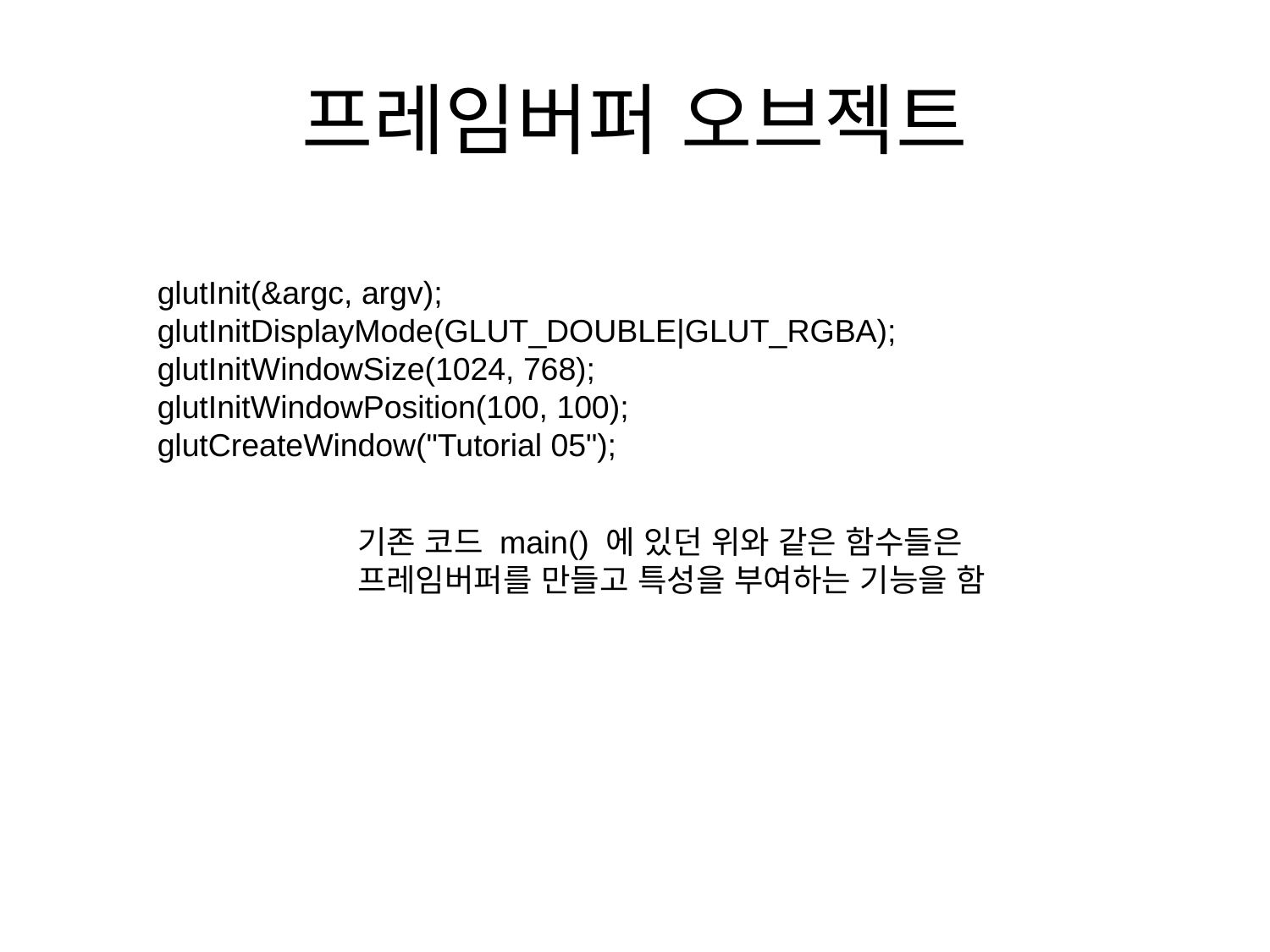

# 프레임버퍼 오브젝트
glutInit(&argc, argv);
glutInitDisplayMode(GLUT_DOUBLE|GLUT_RGBA);
glutInitWindowSize(1024, 768);
glutInitWindowPosition(100, 100);
glutCreateWindow("Tutorial 05");
기존 코드 main() 에 있던 위와 같은 함수들은 프레임버퍼를 만들고 특성을 부여하는 기능을 함